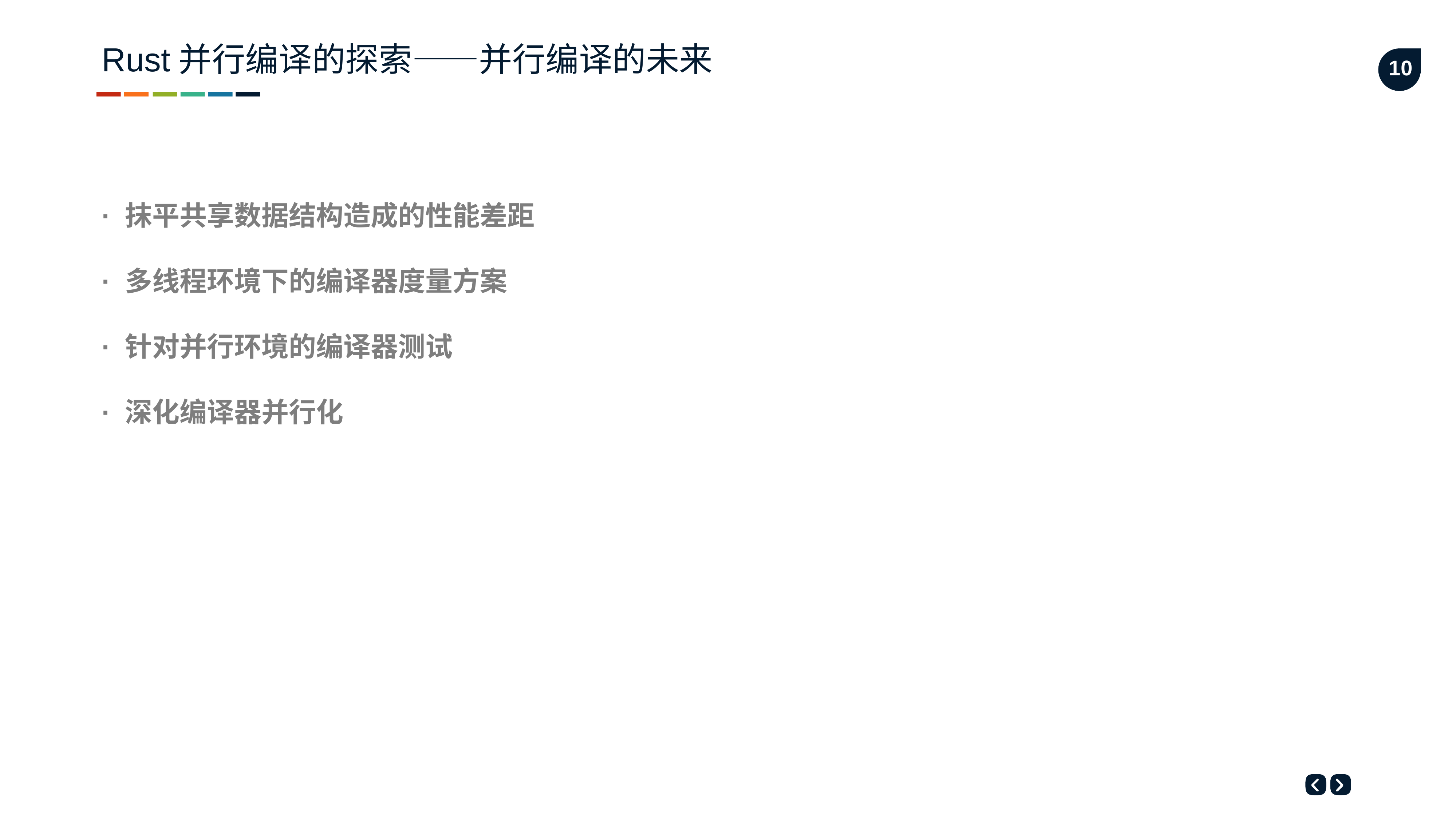

Rust并行编译的探索——并行编译的未来

· 抹平共享数据结构造成的性能差距

· 多线程环境下的编译器度量方案

· 针对并行环境的编译器测试

· 深化编译器并行化